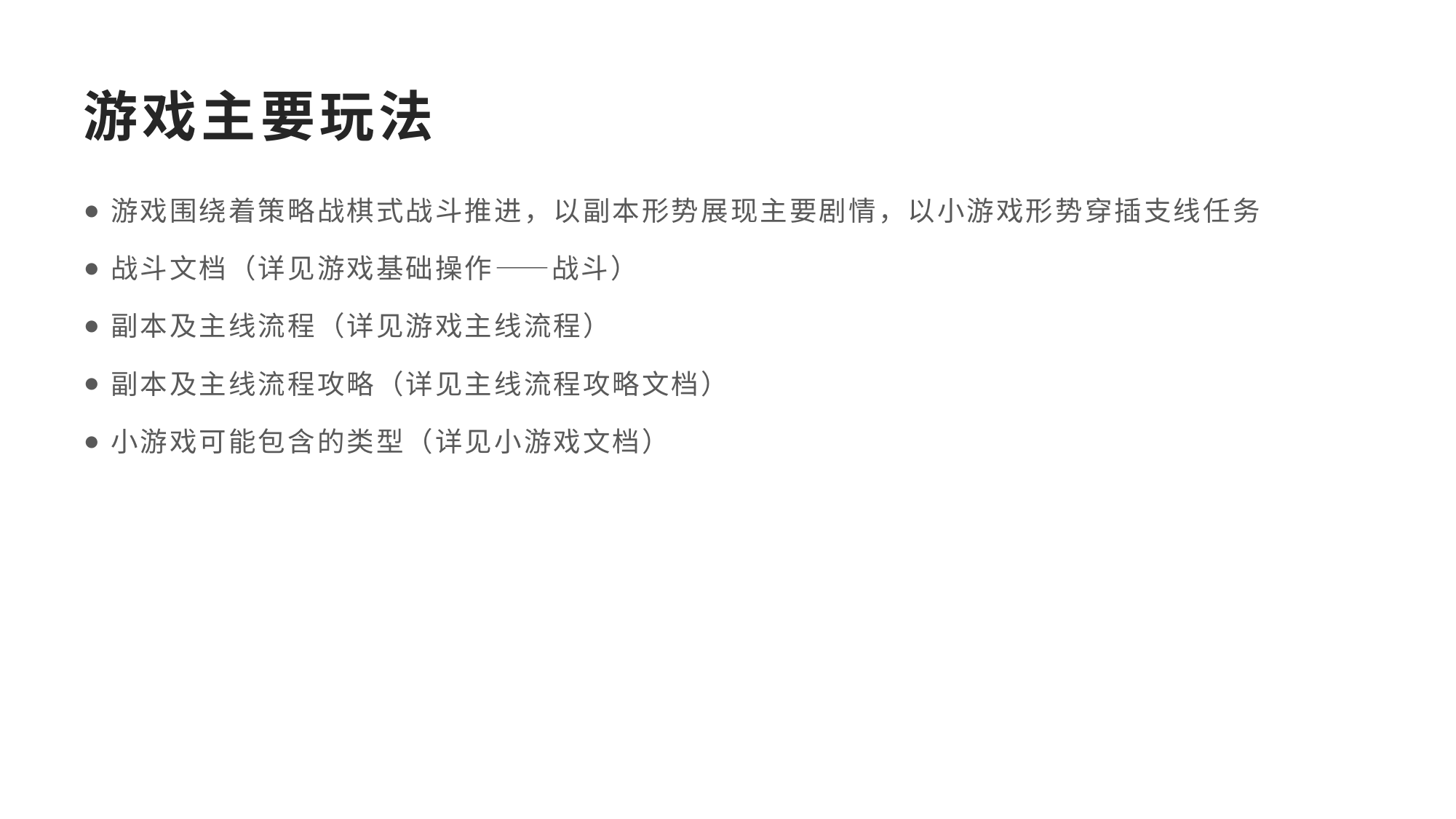

# 游戏主要玩法
游戏围绕着策略战棋式战斗推进，以副本形势展现主要剧情，以小游戏形势穿插支线任务
战斗文档（详见游戏基础操作——战斗）
副本及主线流程（详见游戏主线流程）
副本及主线流程攻略（详见主线流程攻略文档）
小游戏可能包含的类型（详见小游戏文档）